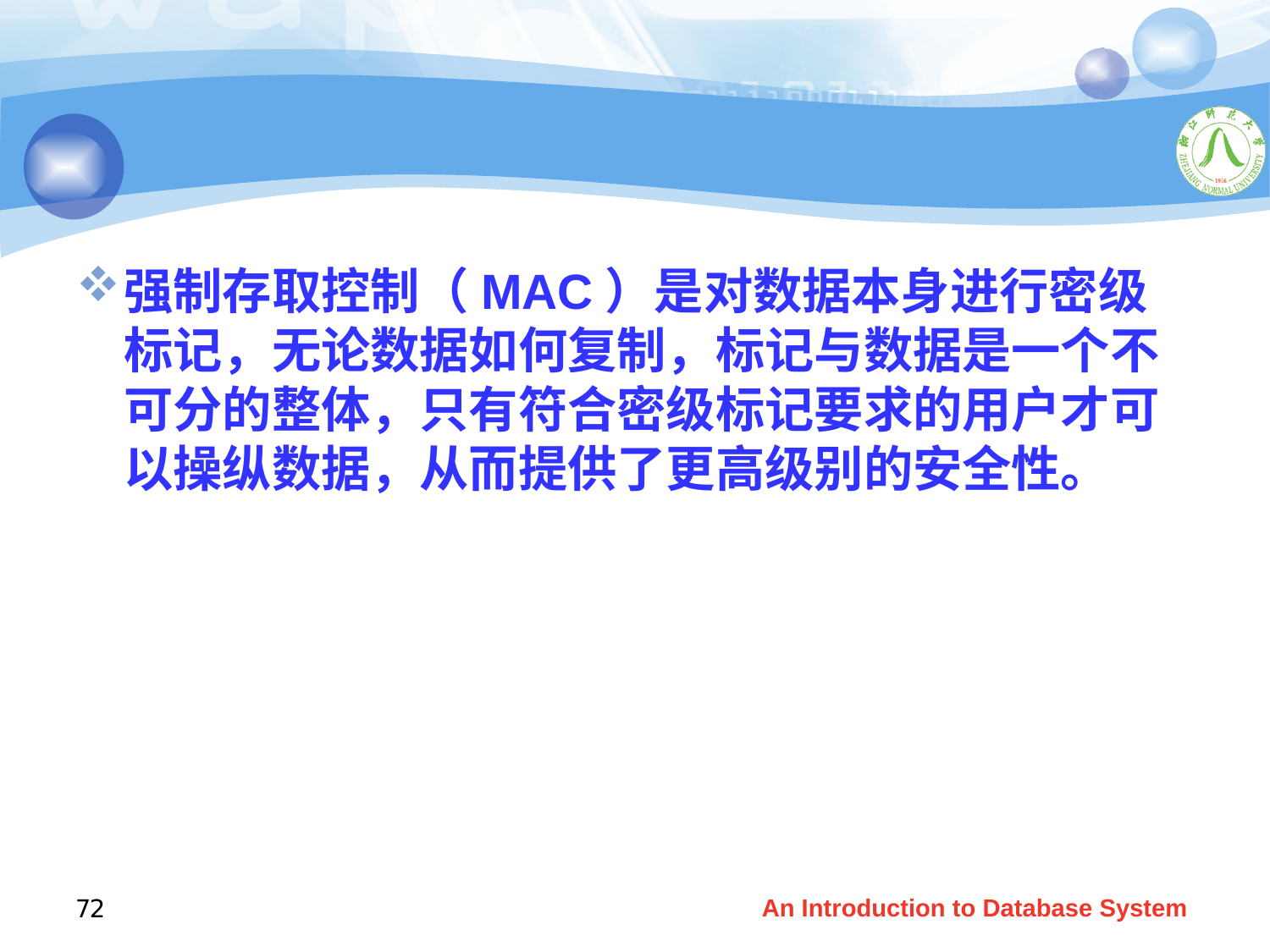

#
强制存取控制（MAC）是对数据本身进行密级标记，无论数据如何复制，标记与数据是一个不可分的整体，只有符合密级标记要求的用户才可以操纵数据，从而提供了更高级别的安全性。
72
An Introduction to Database System